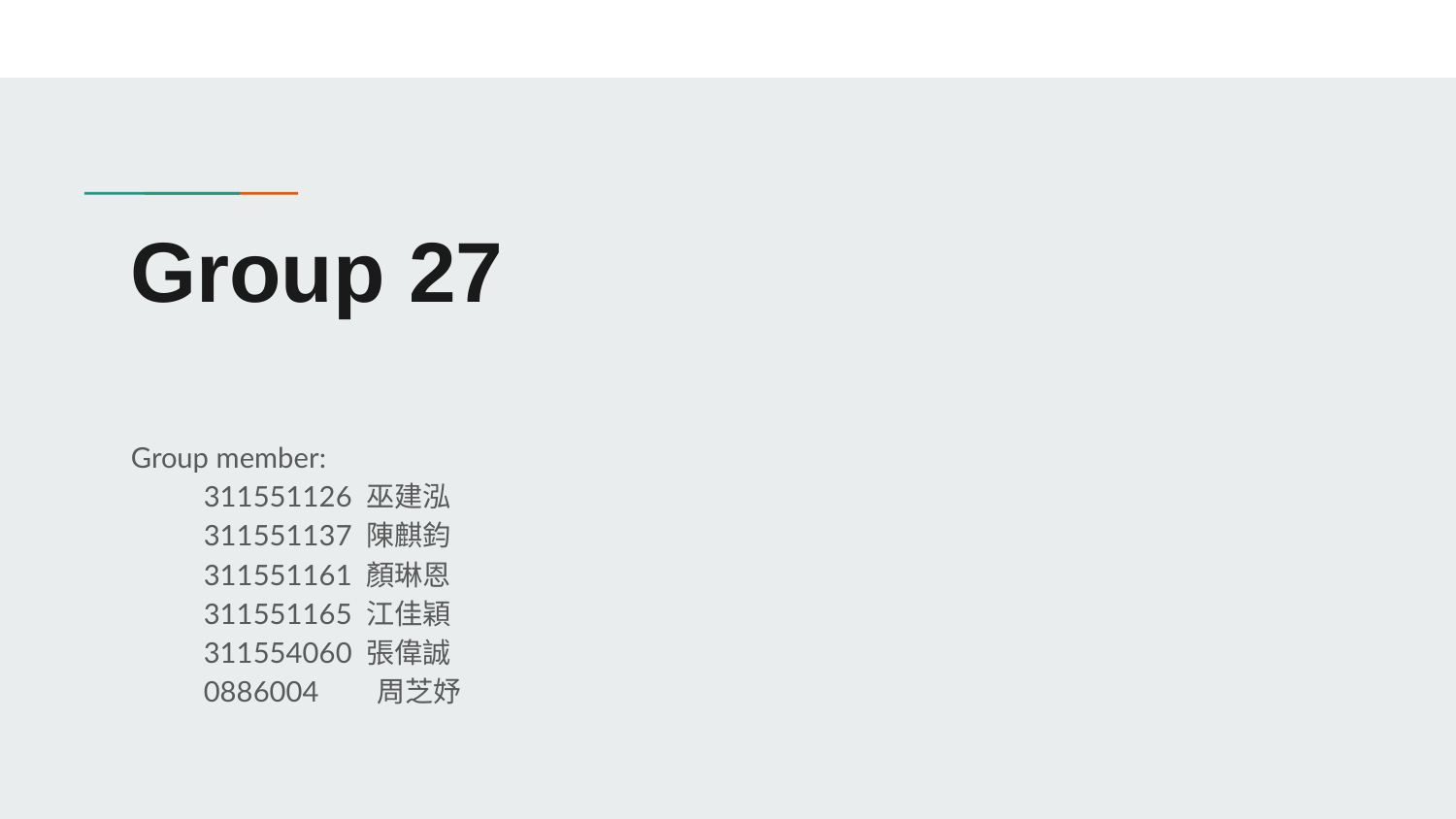

# Group 27
Group member:
311551126 巫建泓
311551137 陳麒鈞
311551161 顏琳恩
311551165 江佳穎
311554060 張偉誠
0886004       周芝妤